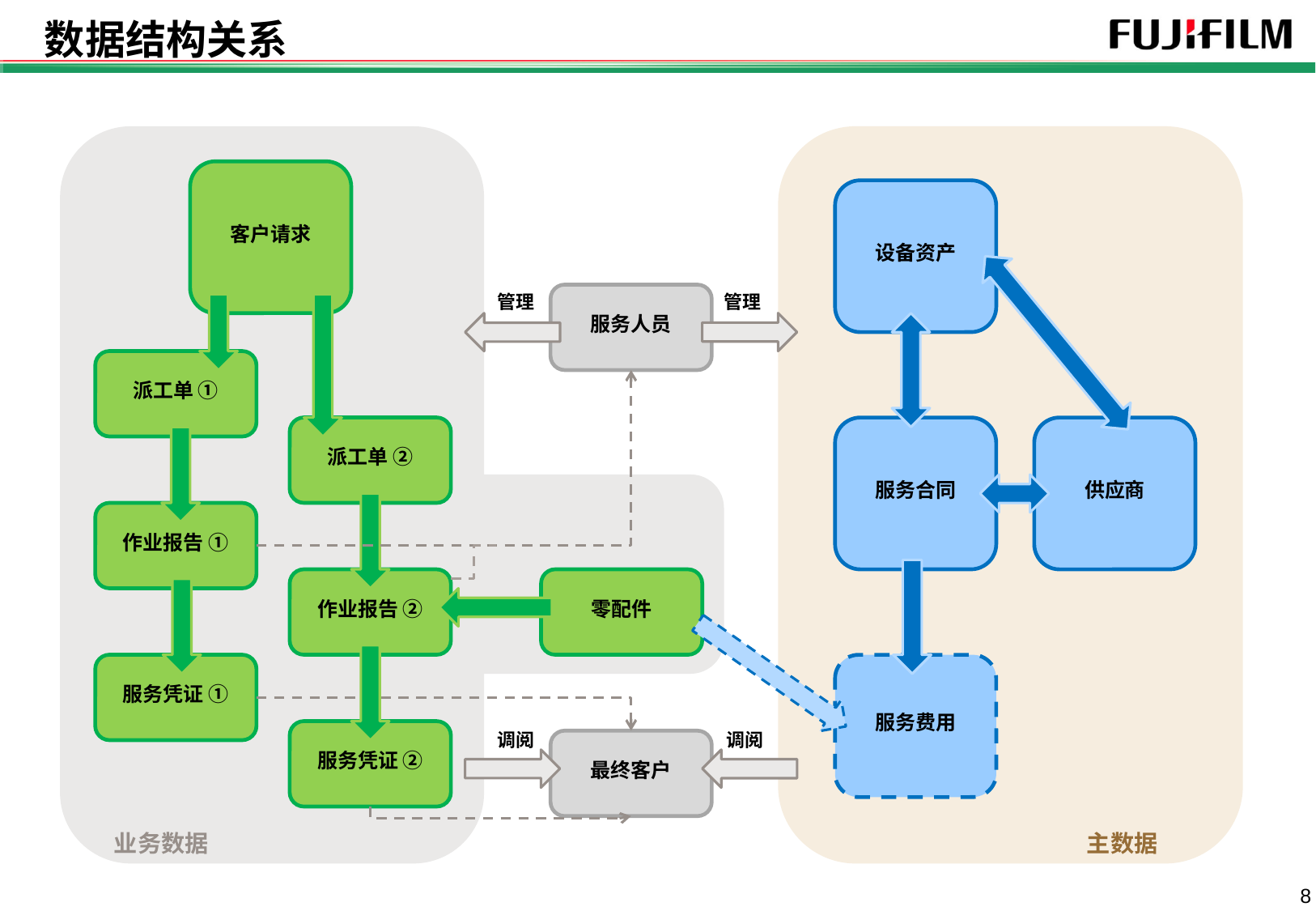

# 数据结构关系

客户请求
设备资产
管理
服务人员
管理

派工单 ①

派工单 ②
服务合同
供应商

作业报告 ①

作业报告 ②
零配件

服务凭证 ①
服务费用

服务凭证 ②
调阅
调阅
最终客户

业务数据
主数据